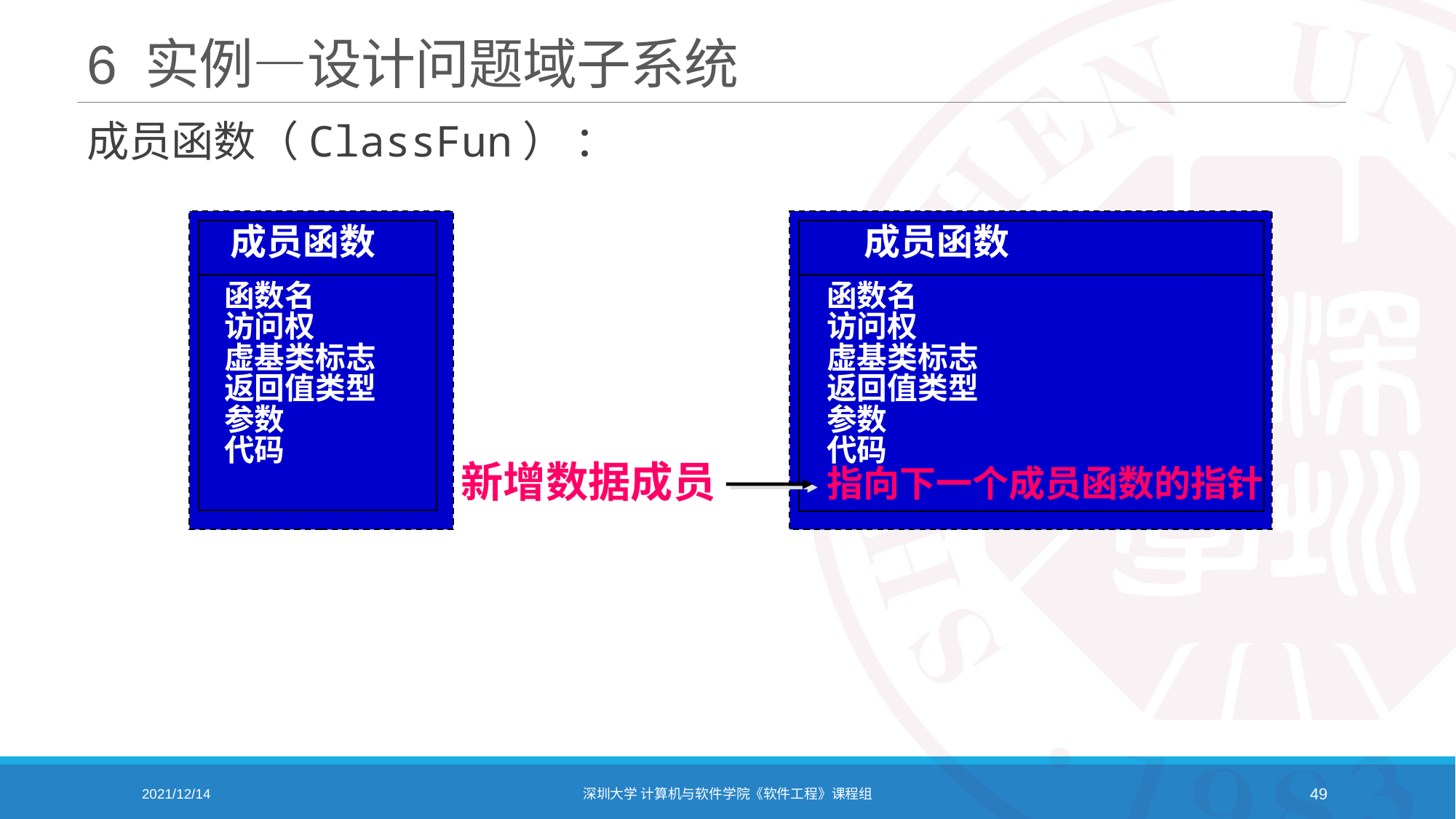

# 6 实例—设计问题域子系统
成员函数（ClassFun） ：

成员函数
成员函数

函数名
访问权
虚基类标志
返回值类型
参数
代码
函数名
访问权
虚基类标志
返回值类型
参数
代码
指向下一个成员函数的指针
新增数据成员

2021/12/14
深圳大学 计算机与软件学院《软件工程》课程组
49